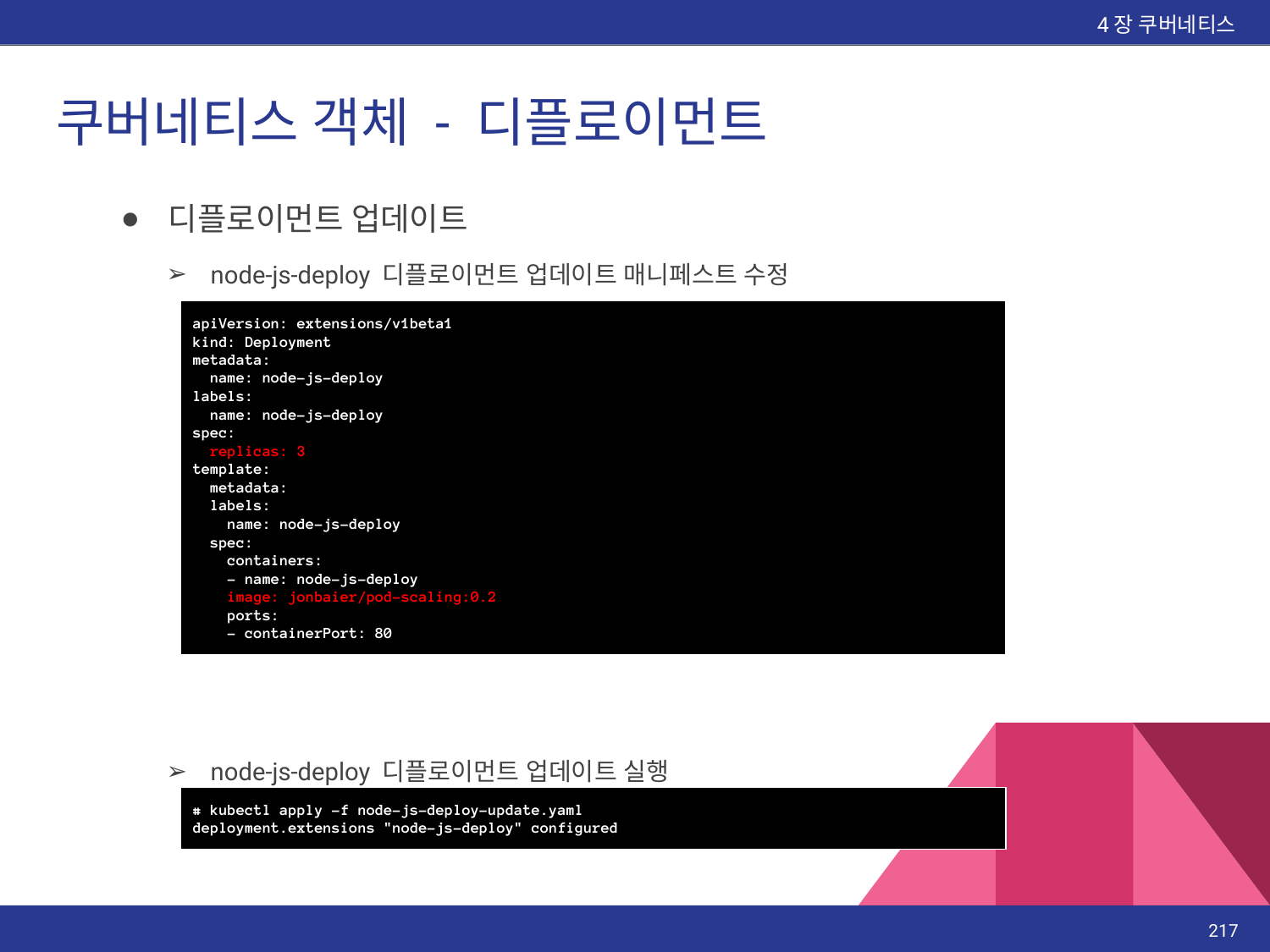

4장 쿠버네티스

# 쿠버네티스 객체 - 디플로이먼트
디플로이먼트 업데이트
node-js-deploy 디플로이먼트 업데이트 매니페스트 수정
| apiVersion: extensions/v1beta1 kind: Deployment metadata: name: node-js-deploy labels: name: node-js-deploy spec: replicas: 3 template: metadata: labels: name: node-js-deploy spec: containers: - name: node-js-deploy image: jonbaier/pod-scaling:0.2 ports: - containerPort: 80 |
| --- |
node-js-deploy 디플로이먼트 업데이트 실행
| # kubectl apply -f node-js-deploy-update.yaml deployment.extensions "node-js-deploy" configured |
| --- |
217